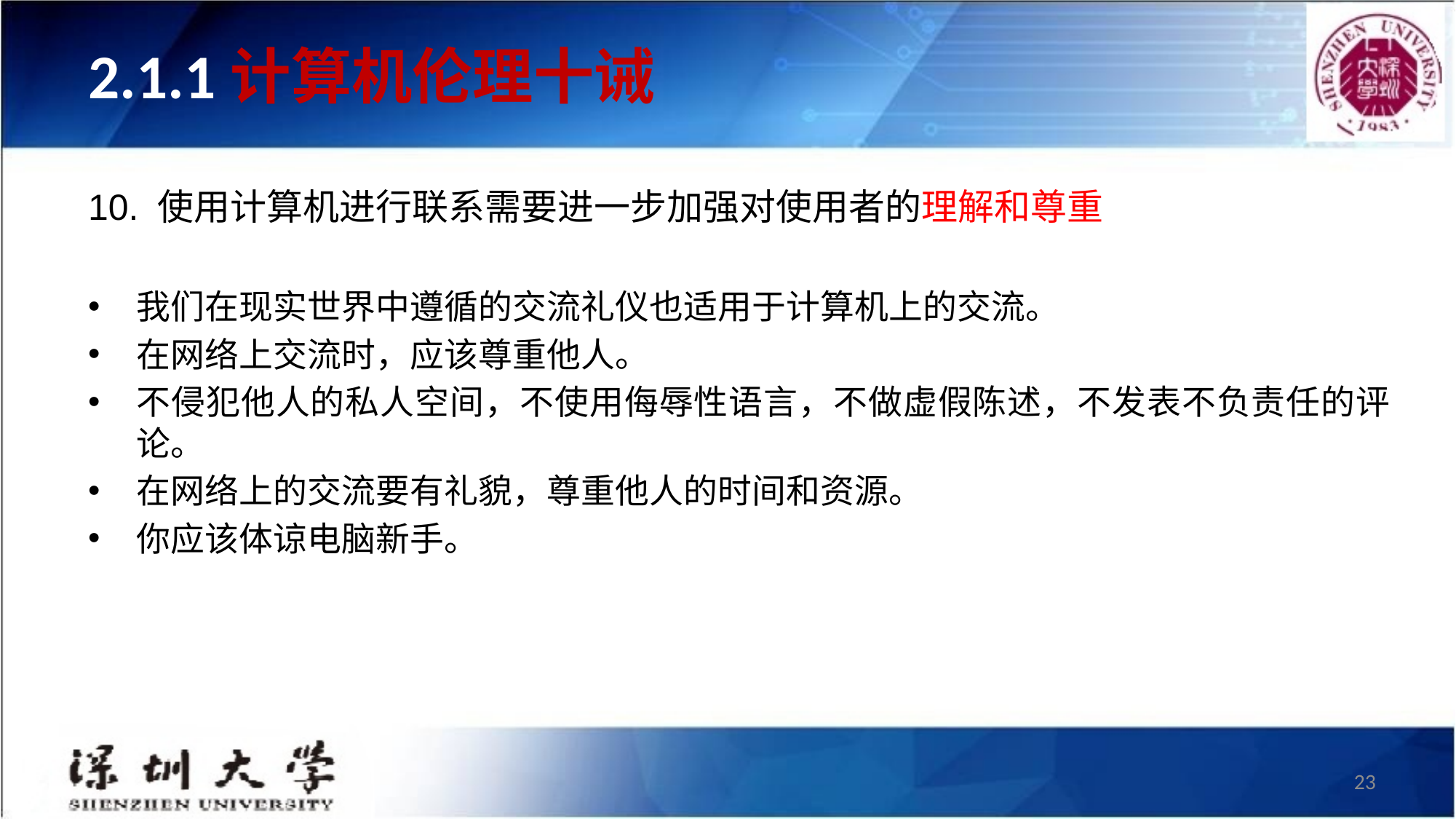

# 2.1.1计算机伦理十诫
10. 使用计算机进行联系需要进一步加强对使用者的理解和尊重

我们在现实世界中遵循的交流礼仪也适用于计算机上的交流。
在网络上交流时，应该尊重他人。
不侵犯他人的私人空间，不使用侮辱性语言，不做虚假陈述，不发表不负责任的评论。
在网络上的交流要有礼貌，尊重他人的时间和资源。
你应该体谅电脑新手。
23